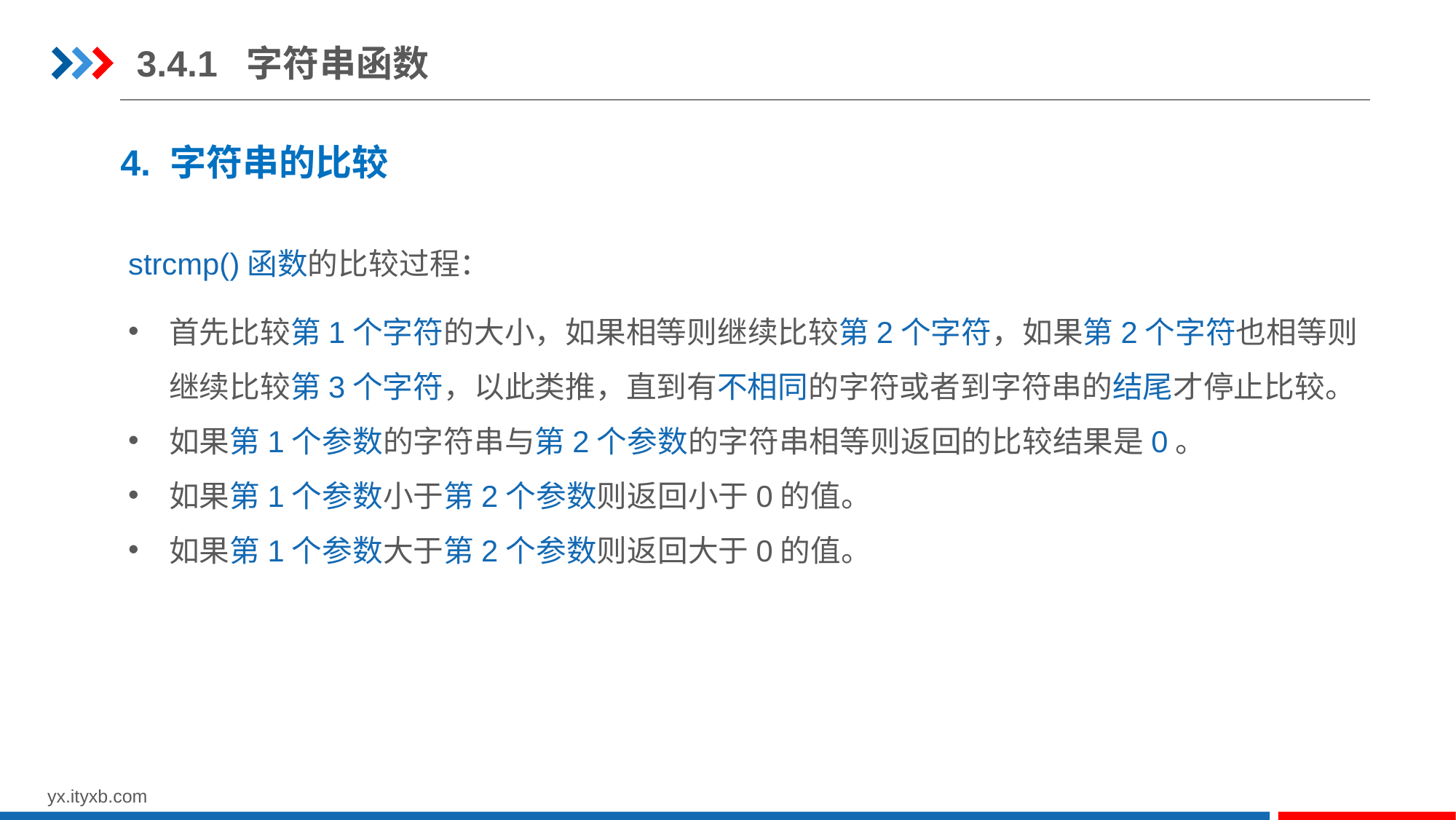

3.4.1  字符串函数
4. 字符串的比较

strcmp()函数的比较过程：

首先比较第1个字符的大小，如果相等则继续比较第2个字符，如果第2个字符也相等则继续比较第3个字符，以此类推，直到有不相同的字符或者到字符串的结尾才停止比较。
如果第1个参数的字符串与第2个参数的字符串相等则返回的比较结果是0。
如果第1个参数小于第2个参数则返回小于0的值。
如果第1个参数大于第2个参数则返回大于0的值。